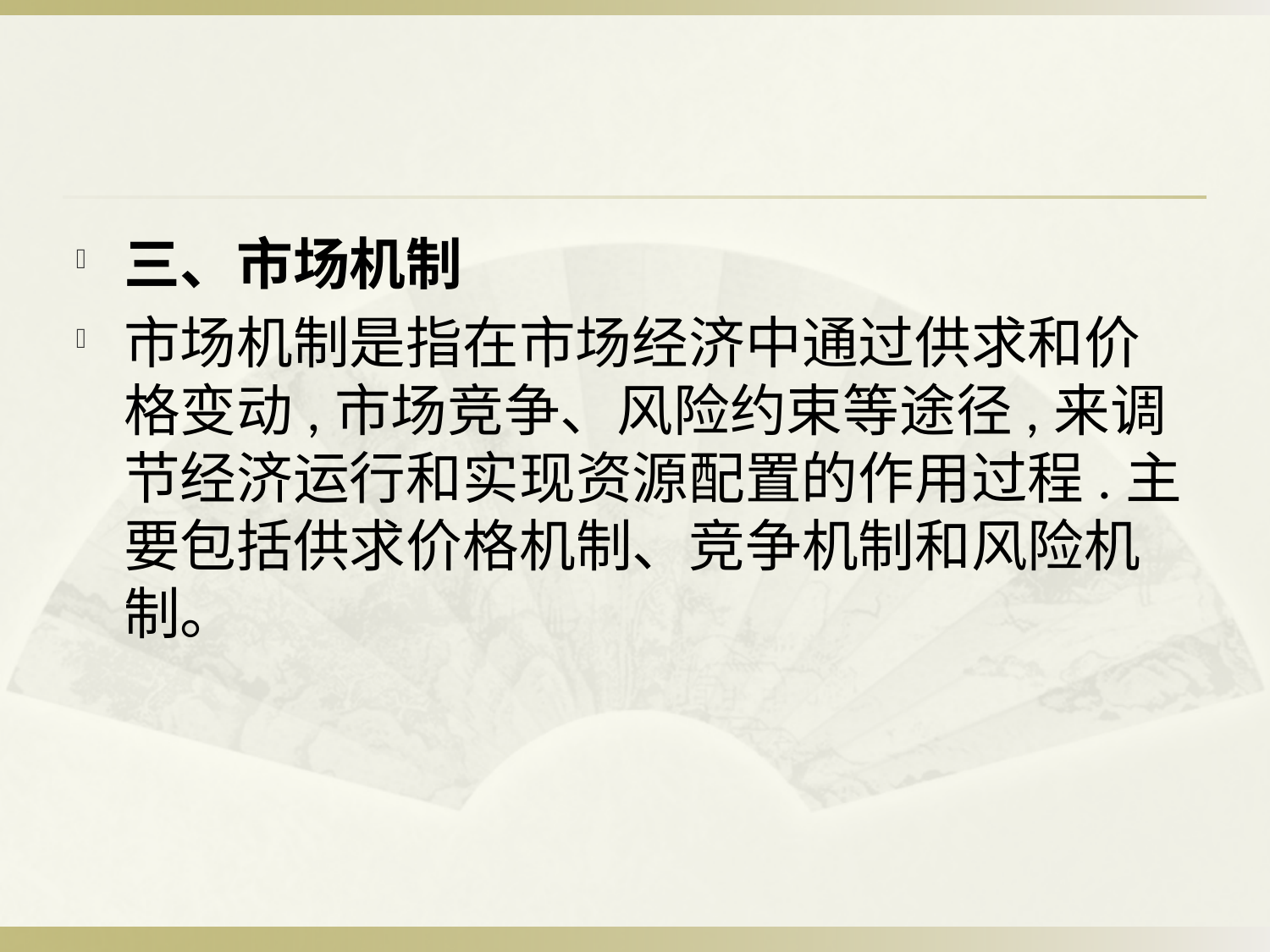

#
三、市场机制
市场机制是指在市场经济中通过供求和价格变动,市场竞争、风险约束等途径,来调节经济运行和实现资源配置的作用过程.主要包括供求价格机制、竞争机制和风险机制。